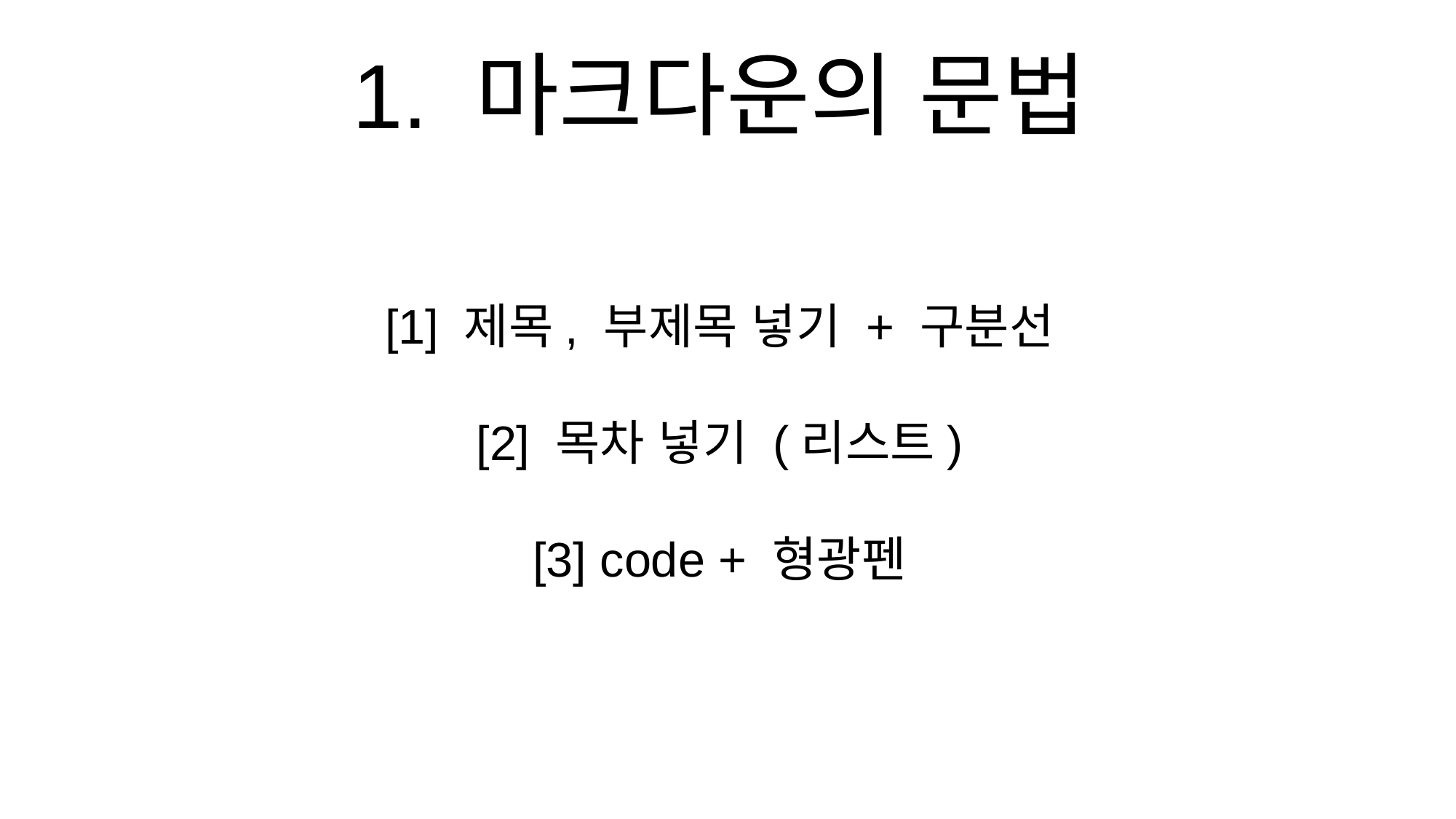

1. 마크다운의 문법
[1] 제목, 부제목 넣기 + 구분선

[2] 목차 넣기 (리스트)

[3] code + 형광펜